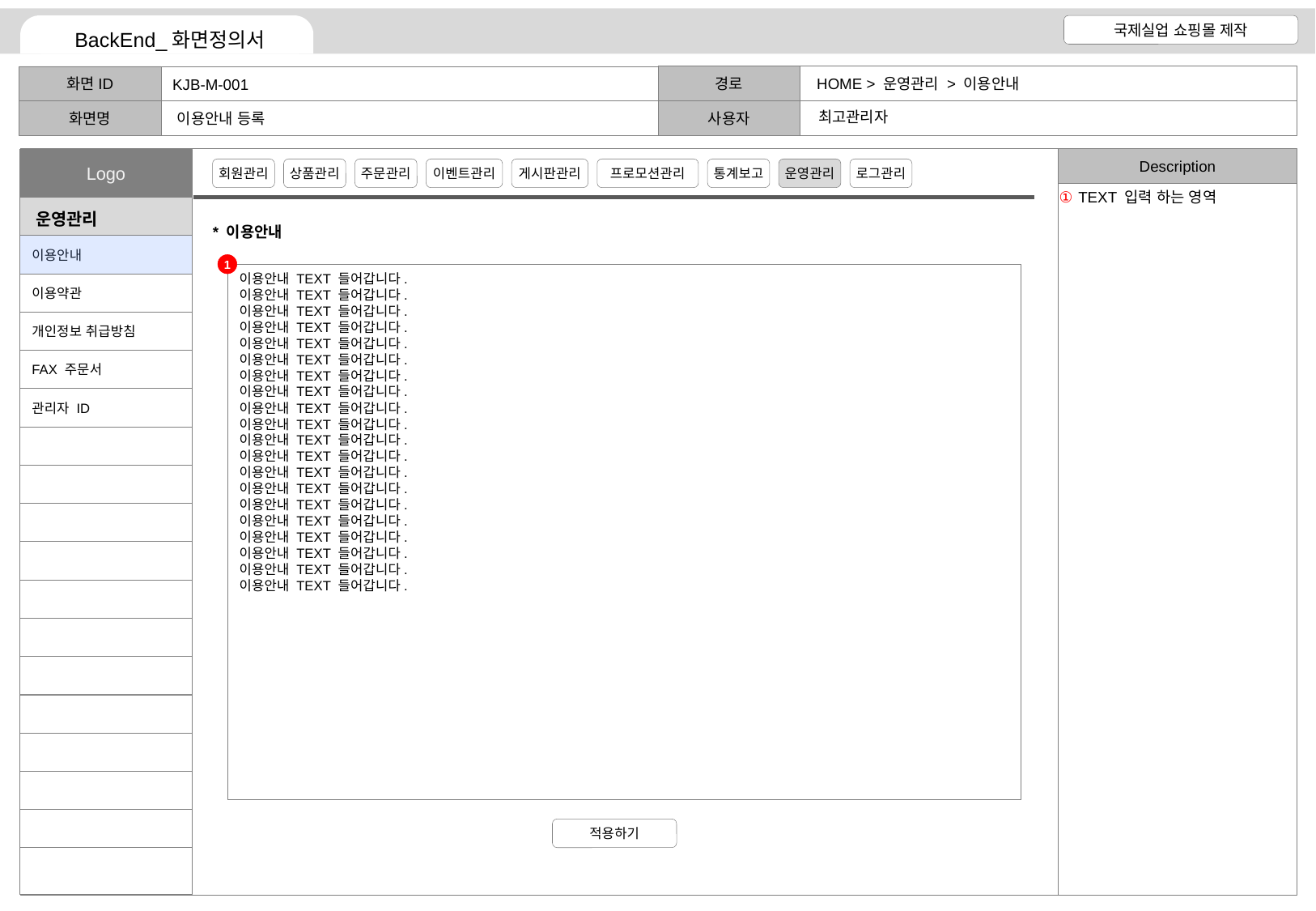

HOME > 운영관리 > 이용안내
KJB-M-001
최고관리자
이용안내 등록
TEXT 입력 하는 영역
* 이용안내

1
이용안내 TEXT 들어갑니다.
이용안내 TEXT 들어갑니다.
이용안내 TEXT 들어갑니다.
이용안내 TEXT 들어갑니다.
이용안내 TEXT 들어갑니다.
이용안내 TEXT 들어갑니다.
이용안내 TEXT 들어갑니다.
이용안내 TEXT 들어갑니다.
이용안내 TEXT 들어갑니다.
이용안내 TEXT 들어갑니다.
이용안내 TEXT 들어갑니다.
이용안내 TEXT 들어갑니다.
이용안내 TEXT 들어갑니다.
이용안내 TEXT 들어갑니다.
이용안내 TEXT 들어갑니다.
이용안내 TEXT 들어갑니다.
이용안내 TEXT 들어갑니다.
이용안내 TEXT 들어갑니다.
이용안내 TEXT 들어갑니다.
이용안내 TEXT 들어갑니다.

적용하기